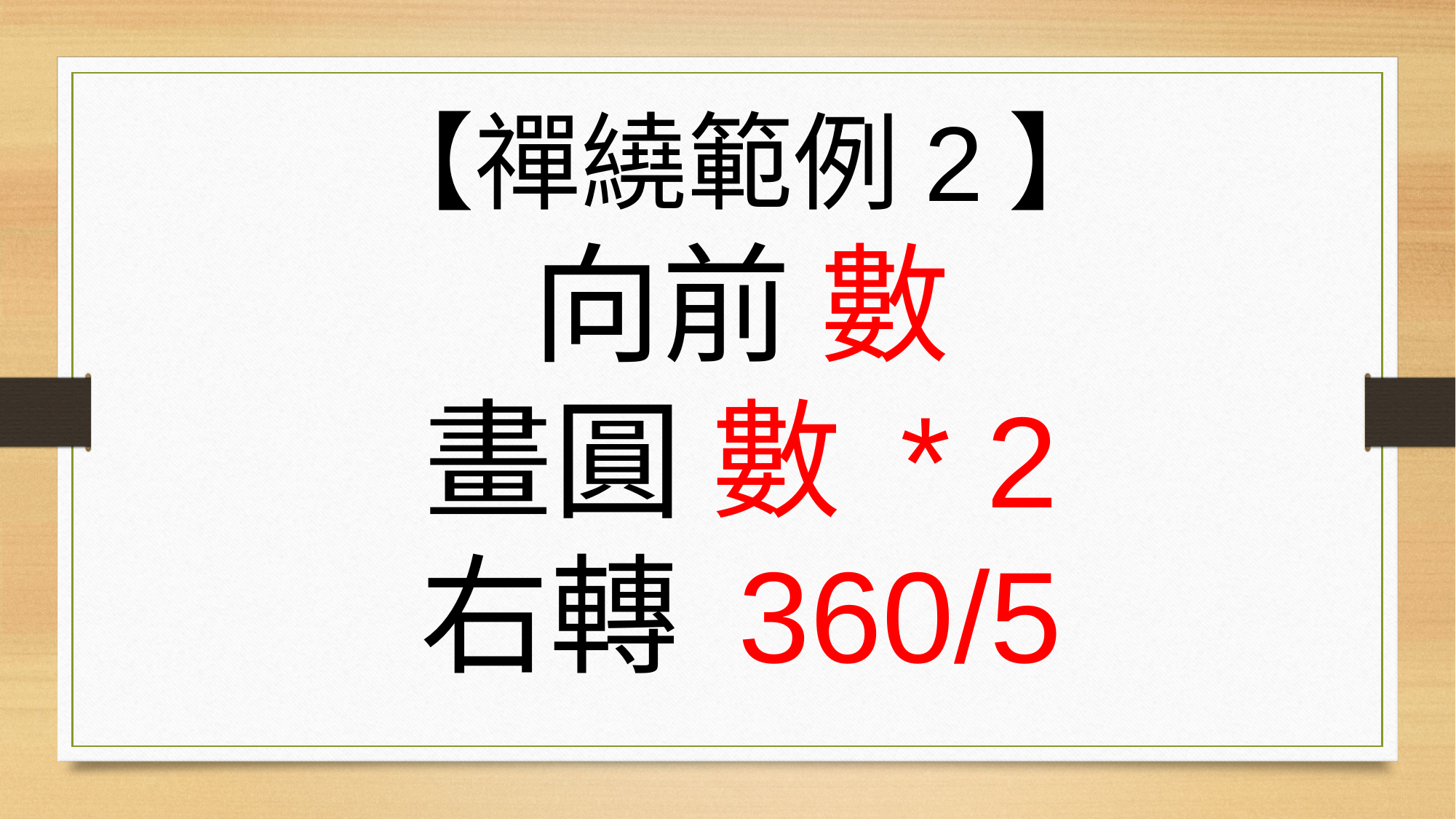

# 【禪繞範例2】 向前 數 畫圓 數 * 2 右轉 360/5